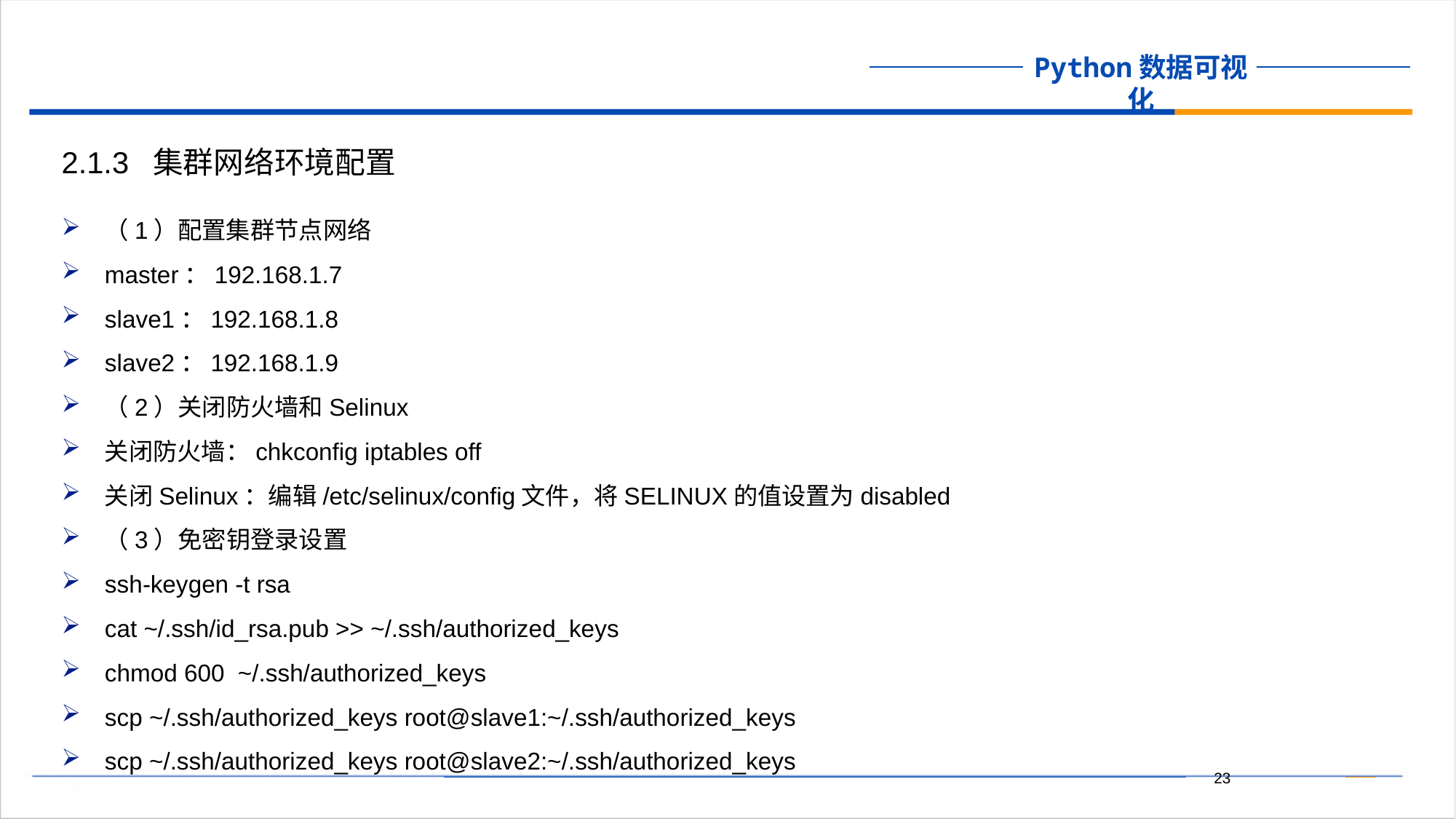

2.1.3  集群网络环境配置
（1）配置集群节点网络
master：192.168.1.7
slave1：192.168.1.8
slave2：192.168.1.9
（2）关闭防火墙和Selinux
关闭防火墙：chkconfig iptables off
关闭Selinux：编辑/etc/selinux/config文件，将SELINUX的值设置为disabled
（3）免密钥登录设置
ssh-keygen -t rsa
cat ~/.ssh/id_rsa.pub >> ~/.ssh/authorized_keys
chmod 600  ~/.ssh/authorized_keys
scp ~/.ssh/authorized_keys root@slave1:~/.ssh/authorized_keys
scp ~/.ssh/authorized_keys root@slave2:~/.ssh/authorized_keys